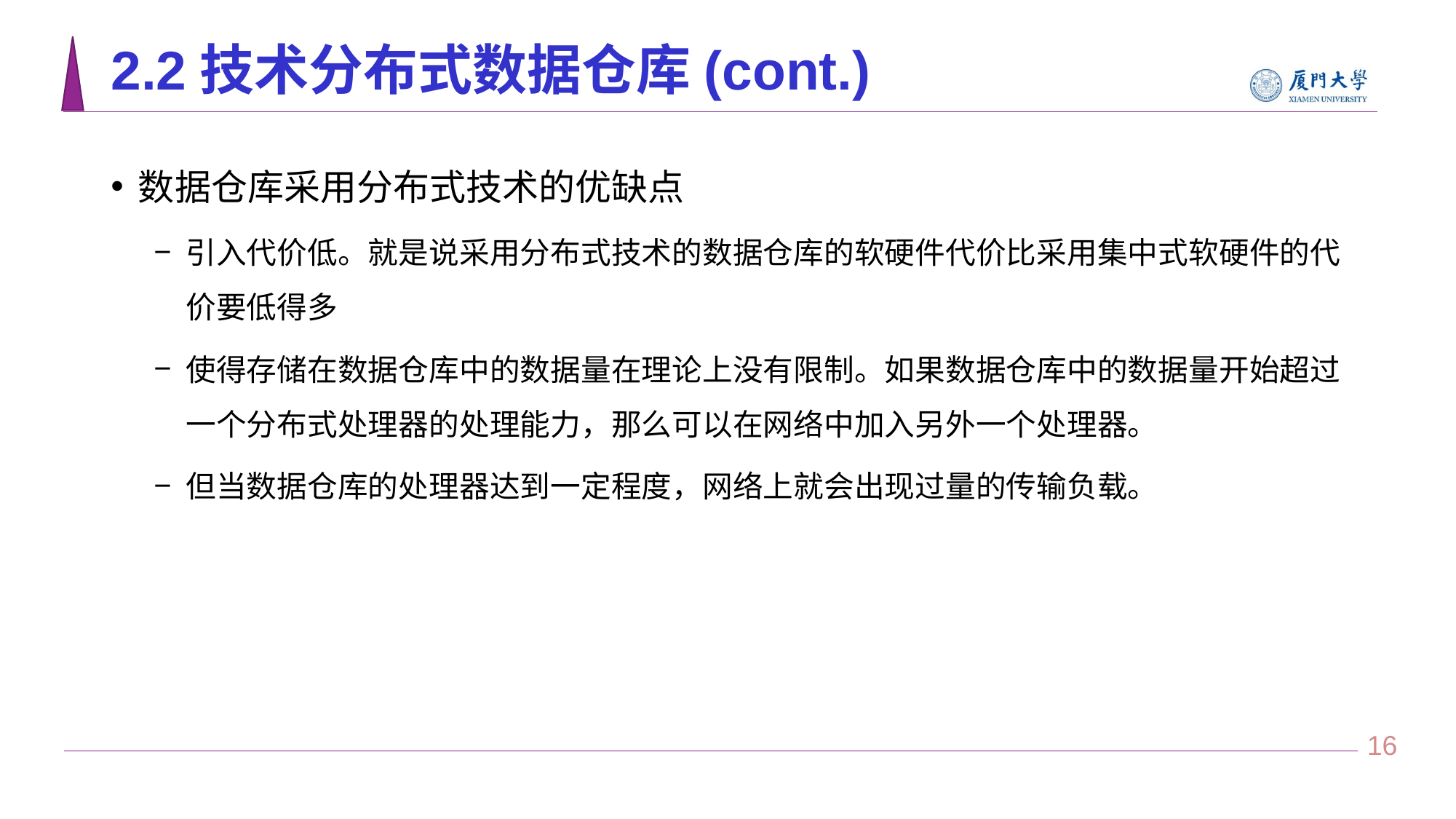

# 2.2技术分布式数据仓库(cont.)
数据仓库采用分布式技术的优缺点
引入代价低。就是说采用分布式技术的数据仓库的软硬件代价比采用集中式软硬件的代价要低得多
使得存储在数据仓库中的数据量在理论上没有限制。如果数据仓库中的数据量开始超过一个分布式处理器的处理能力，那么可以在网络中加入另外一个处理器。
但当数据仓库的处理器达到一定程度，网络上就会出现过量的传输负载。

16